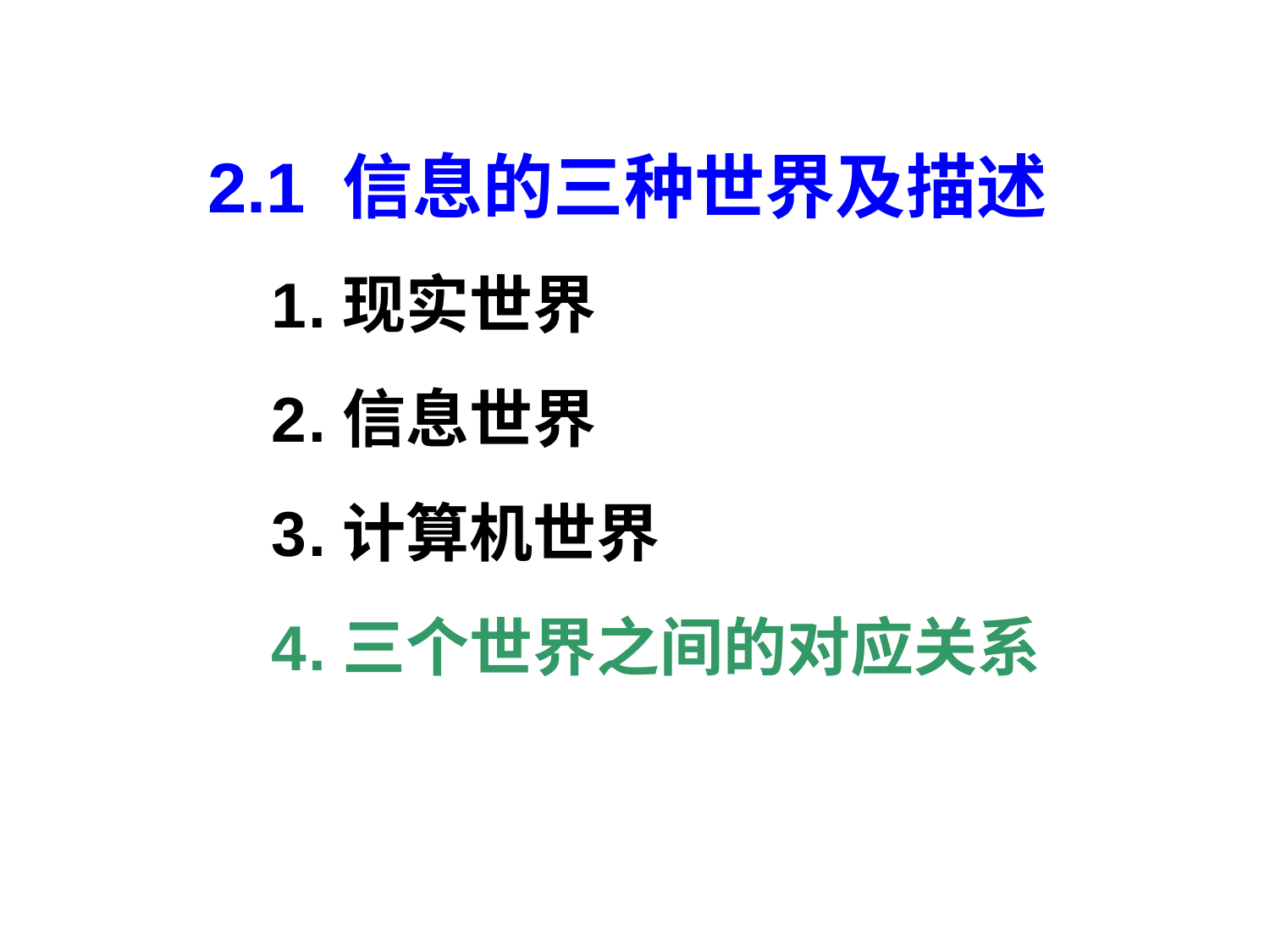

2.1 信息的三种世界及描述
现实世界
信息世界
计算机世界
三个世界之间的对应关系